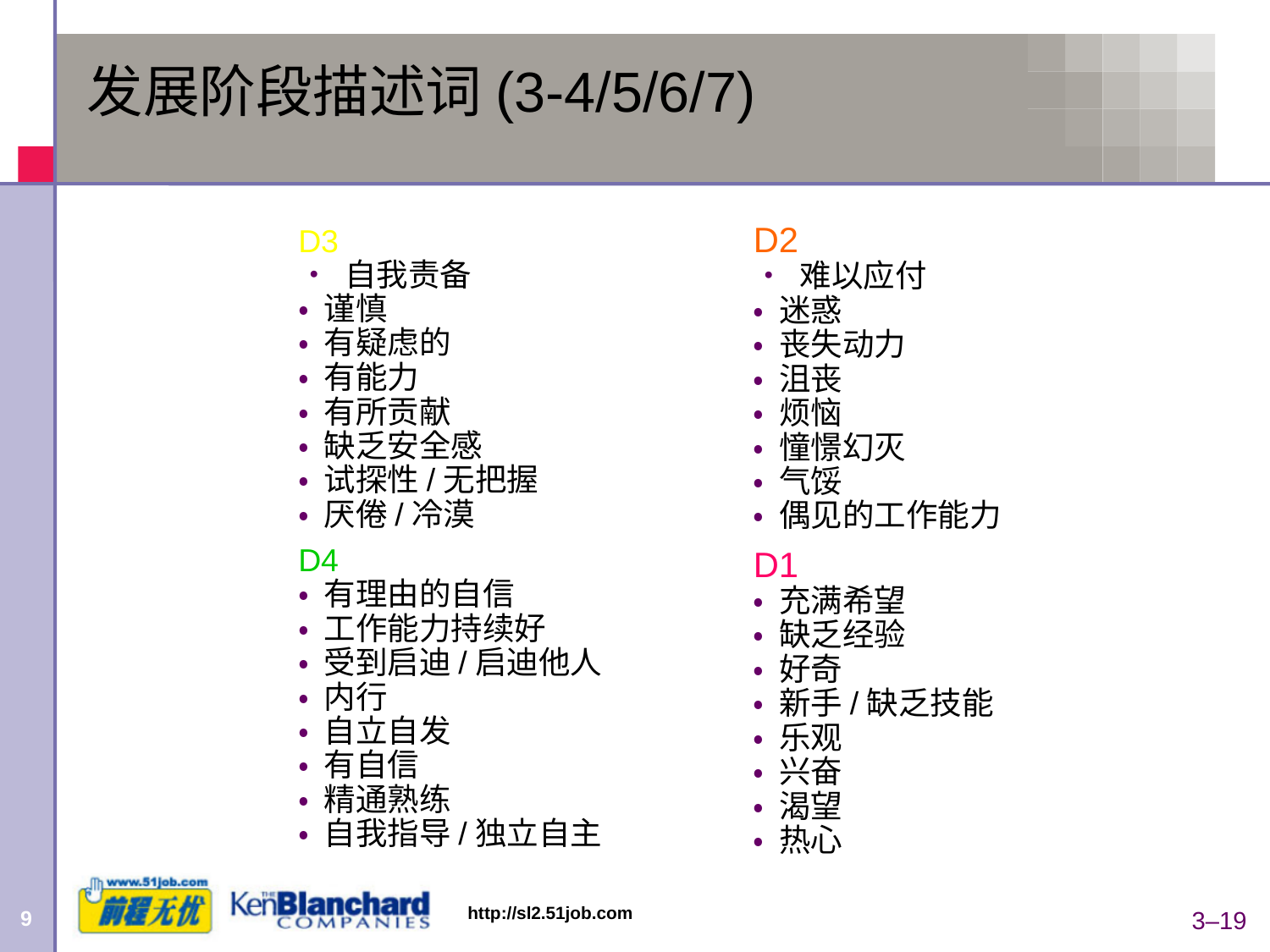

# 发展阶段描述词(3-4/5/6/7)
D2
• 难以应付
• 迷惑
• 丧失动力
• 沮丧
• 烦恼
• 憧憬幻灭
• 气馁
• 偶见的工作能力
D1
• 充满希望
• 缺乏经验
• 好奇
• 新手/缺乏技能
• 乐观
• 兴奋
• 渴望
• 热心
D3
• 自我责备
• 谨慎
• 有疑虑的
• 有能力
• 有所贡献
• 缺乏安全感
• 试探性/无把握
• 厌倦/冷漠
D4
• 有理由的自信
• 工作能力持续好
• 受到启迪/启迪他人
• 内行
• 自立自发
• 有自信
• 精通熟练
• 自我指导/独立自主
3–19